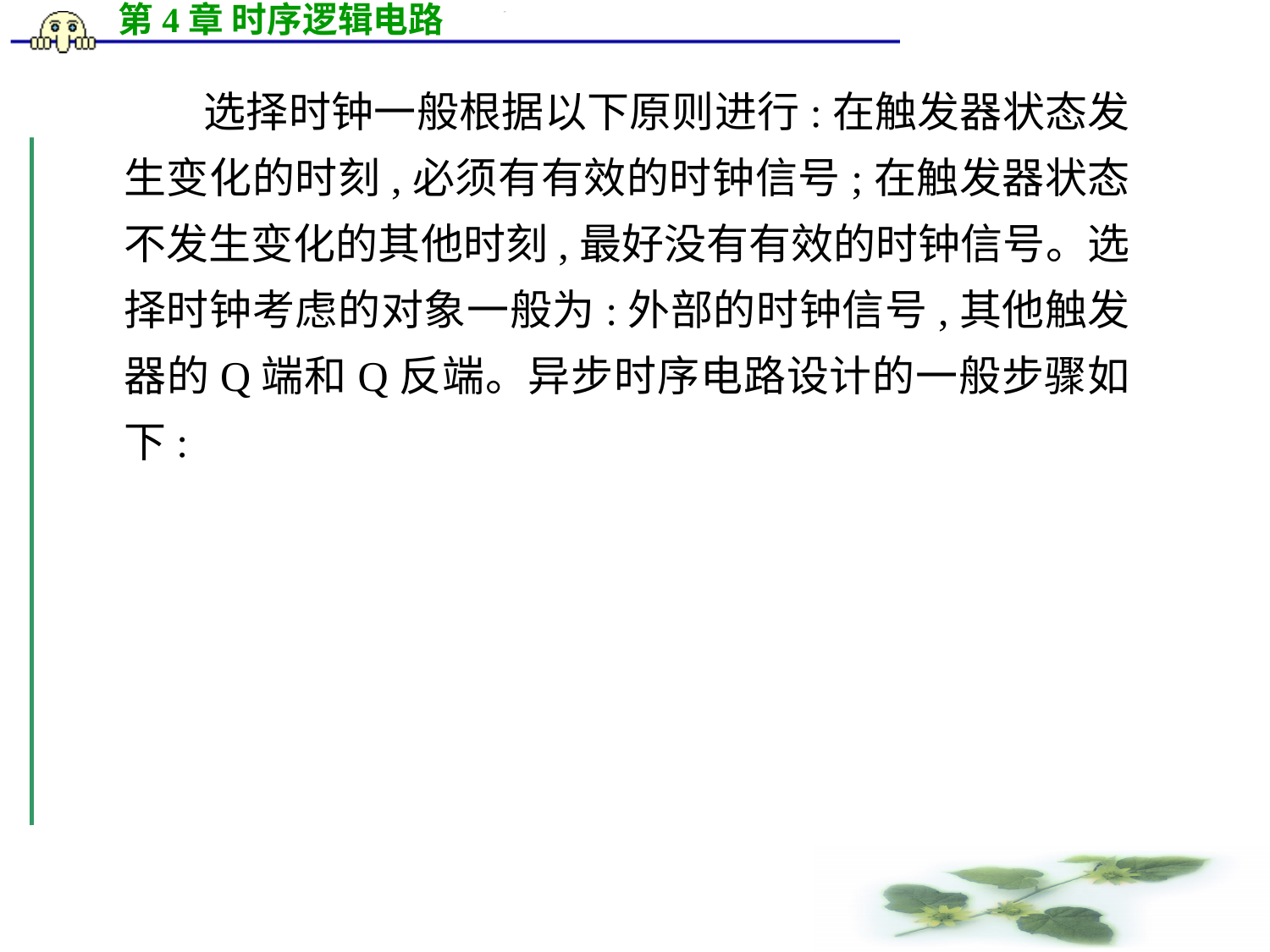

选择时钟一般根据以下原则进行:在触发器状态发生变化的时刻,必须有有效的时钟信号;在触发器状态不发生变化的其他时刻,最好没有有效的时钟信号。选择时钟考虑的对象一般为:外部的时钟信号,其他触发器的Q端和Q反端。异步时序电路设计的一般步骤如下: